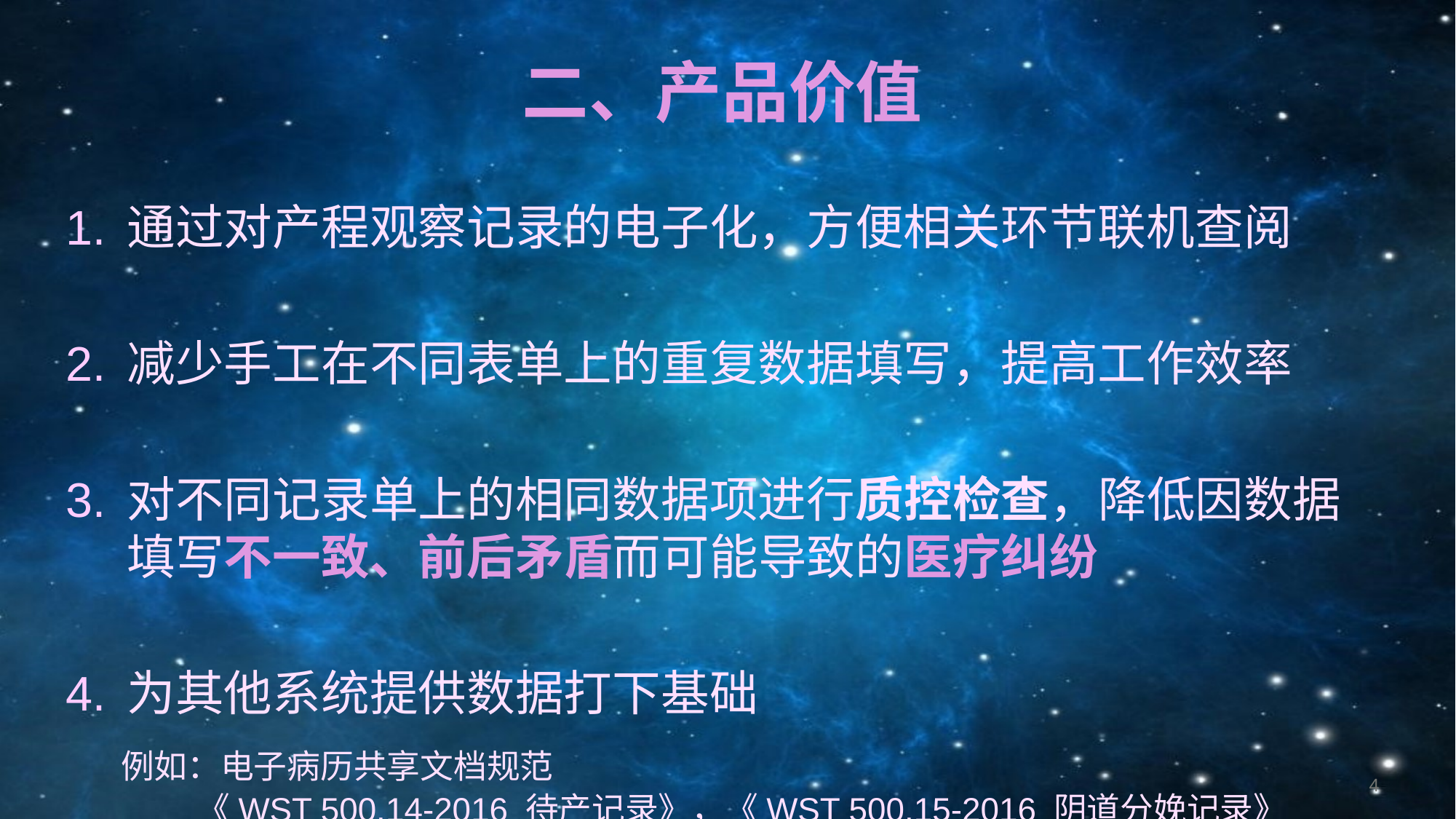

# 二、产品价值
通过对产程观察记录的电子化，方便相关环节联机查阅

减少手工在不同表单上的重复数据填写，提高工作效率

对不同记录单上的相同数据项进行质控检查，降低因数据填写不一致、前后矛盾而可能导致的医疗纠纷

为其他系统提供数据打下基础
    例如：电子病历共享文档规范
	   《WST 500.14-2016 待产记录》，《WST 500.15-2016 阴道分娩记录》
4